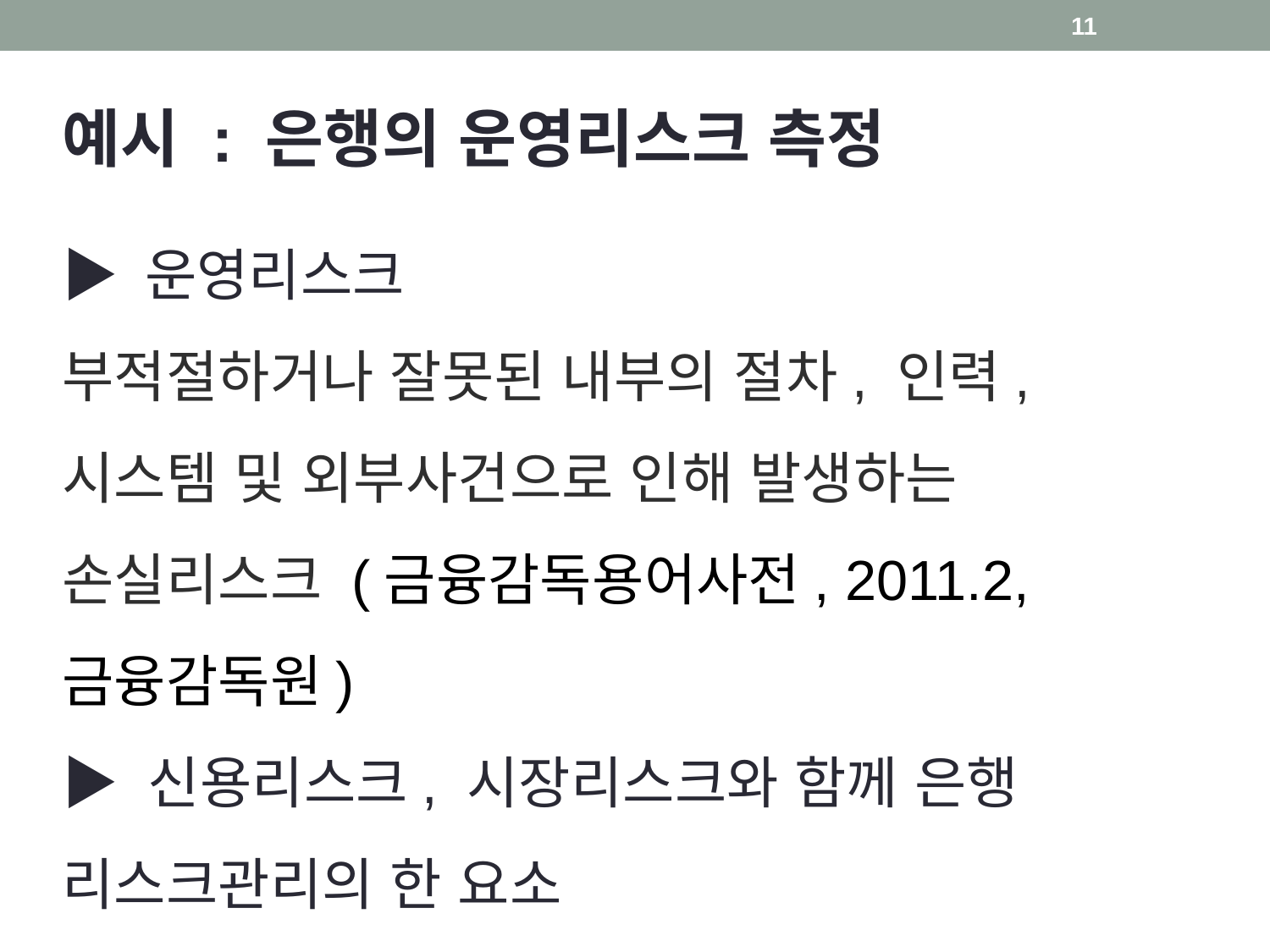

11
예시 : 은행의 운영리스크 측정
▶ 운영리스크
부적절하거나 잘못된 내부의 절차, 인력, 시스템 및 외부사건으로 인해 발생하는 손실리스크 (금융감독용어사전, 2011.2, 금융감독원)
▶ 신용리스크, 시장리스크와 함께 은행 리스크관리의 한 요소